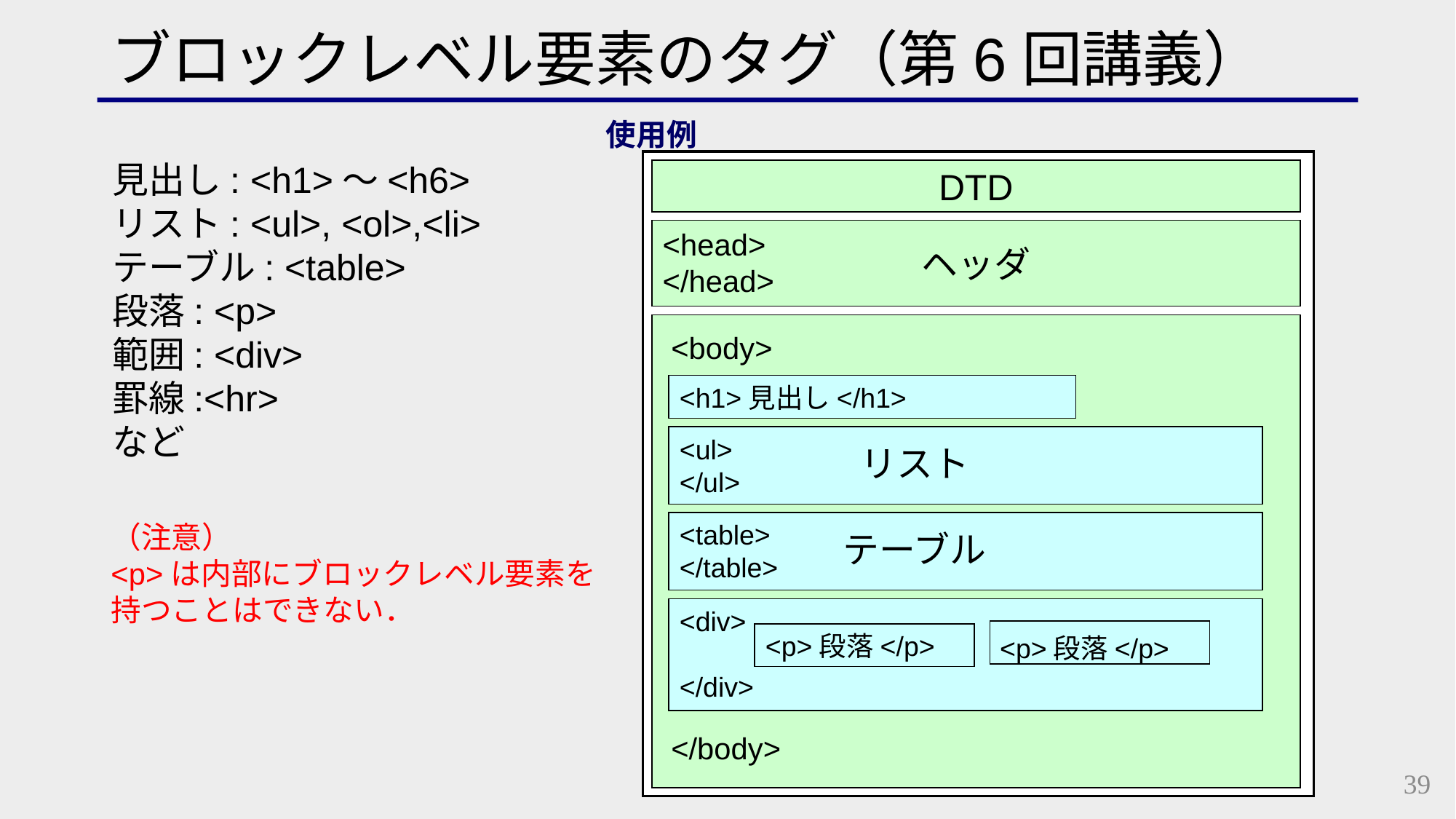

# ブロックレベル要素のタグ（第6回講義）
使用例
見出し: <h1>～<h6>
リスト: <ul>, <ol>,<li>
テーブル: <table>
段落: <p>
範囲: <div>
罫線:<hr>
など

DTD
ヘッダ
<head>
</head>

<body>

</body>

<h1>見出し</h1>

<ul>
</ul>
リスト

<table>
</table>
（注意）
<p>は内部にブロックレベル要素を
持つことはできない．
テーブル

<div>

</div>

<p>段落</p>
<p>段落</p>
39